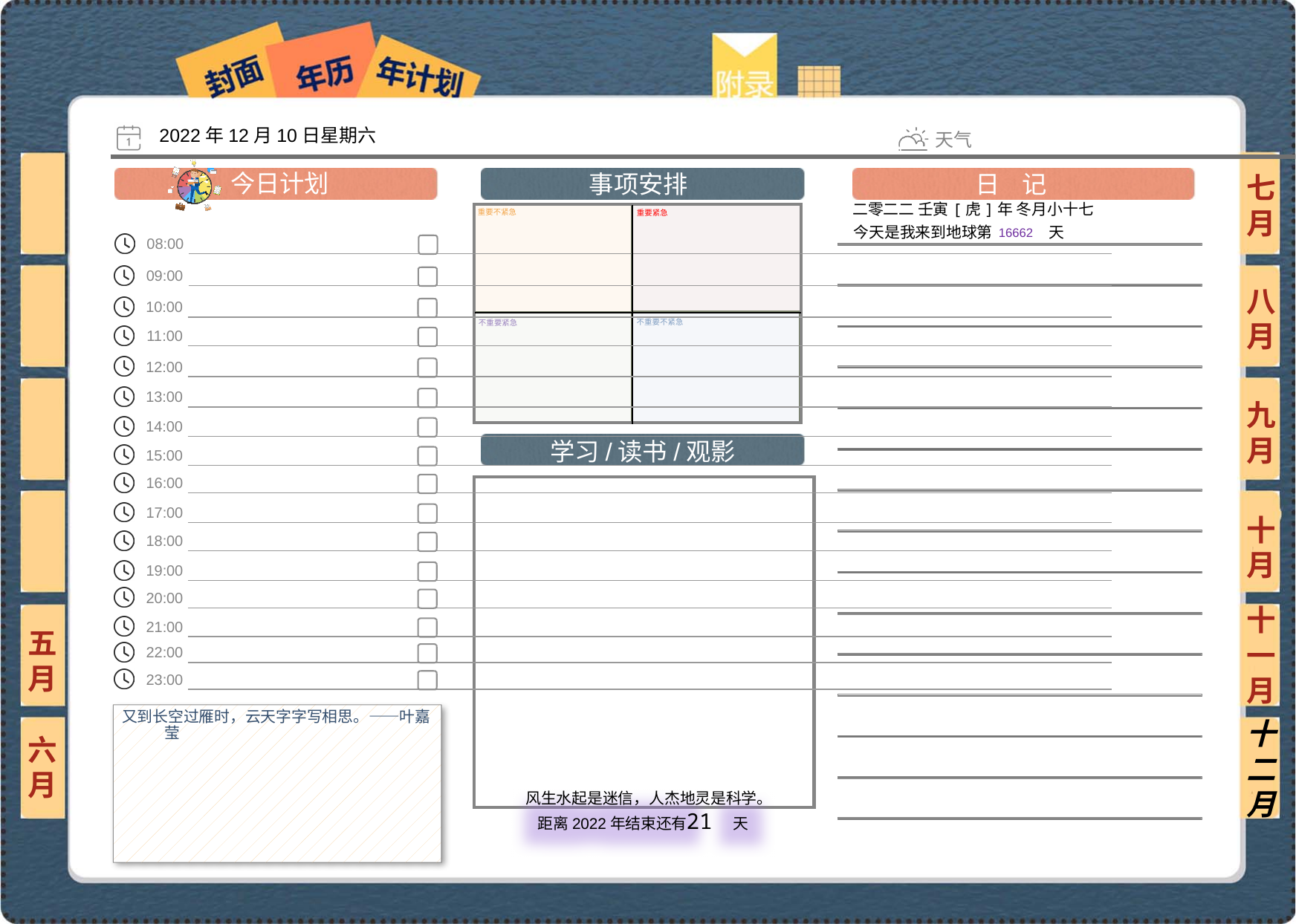

2022年12月10日星期六
七月
二零二二 壬寅[虎]年 冬月小十七
16662
八月
九月
十月
十一月
五月
又到长空过雁时，云天字字写相思。——叶嘉莹

六月
十二月
21
 风生水起是迷信，人杰地灵是科学。